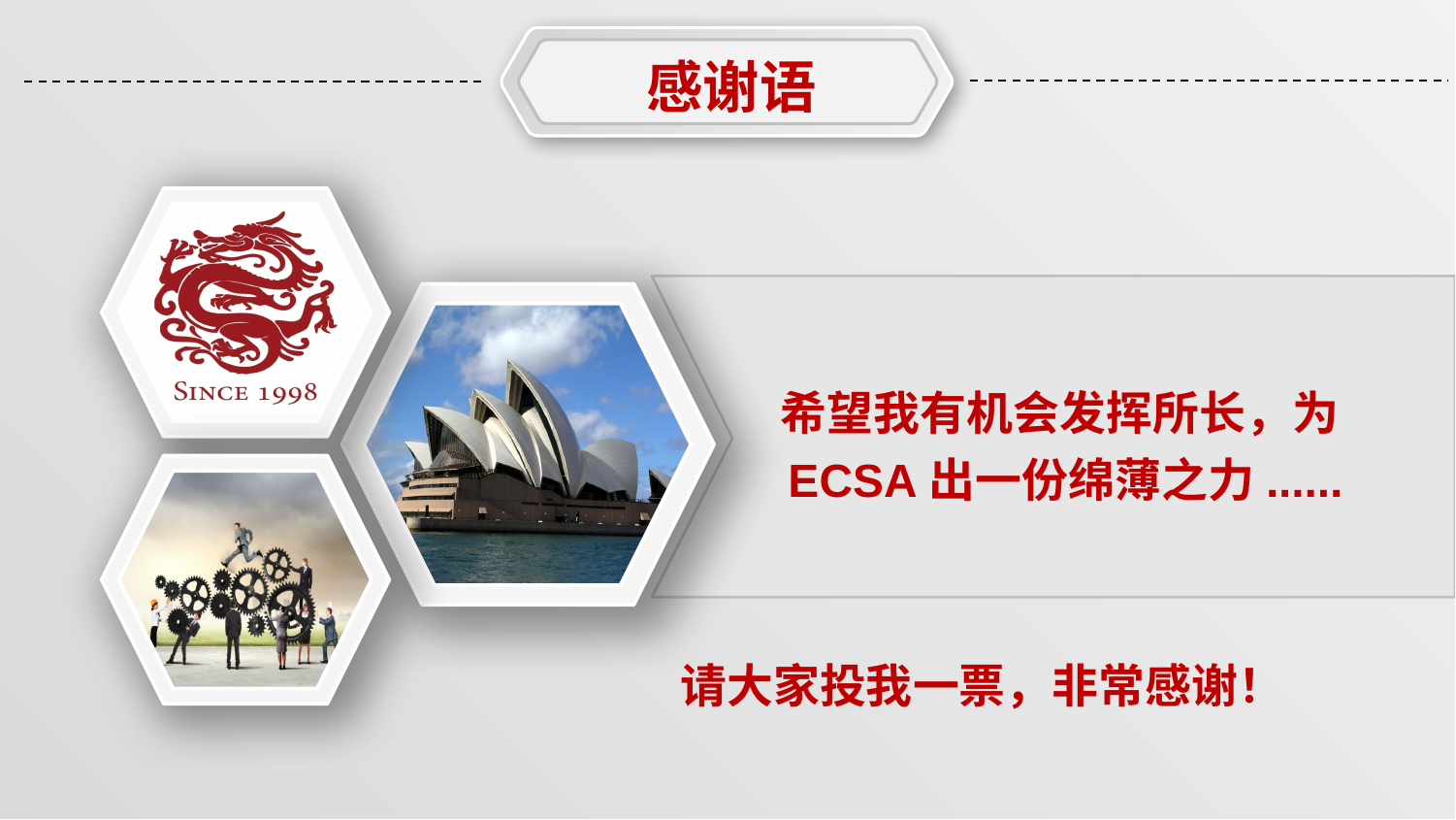

感谢语

希望我有机会发挥所长，为ECSA出一份绵薄之力......

请大家投我一票，非常感谢！